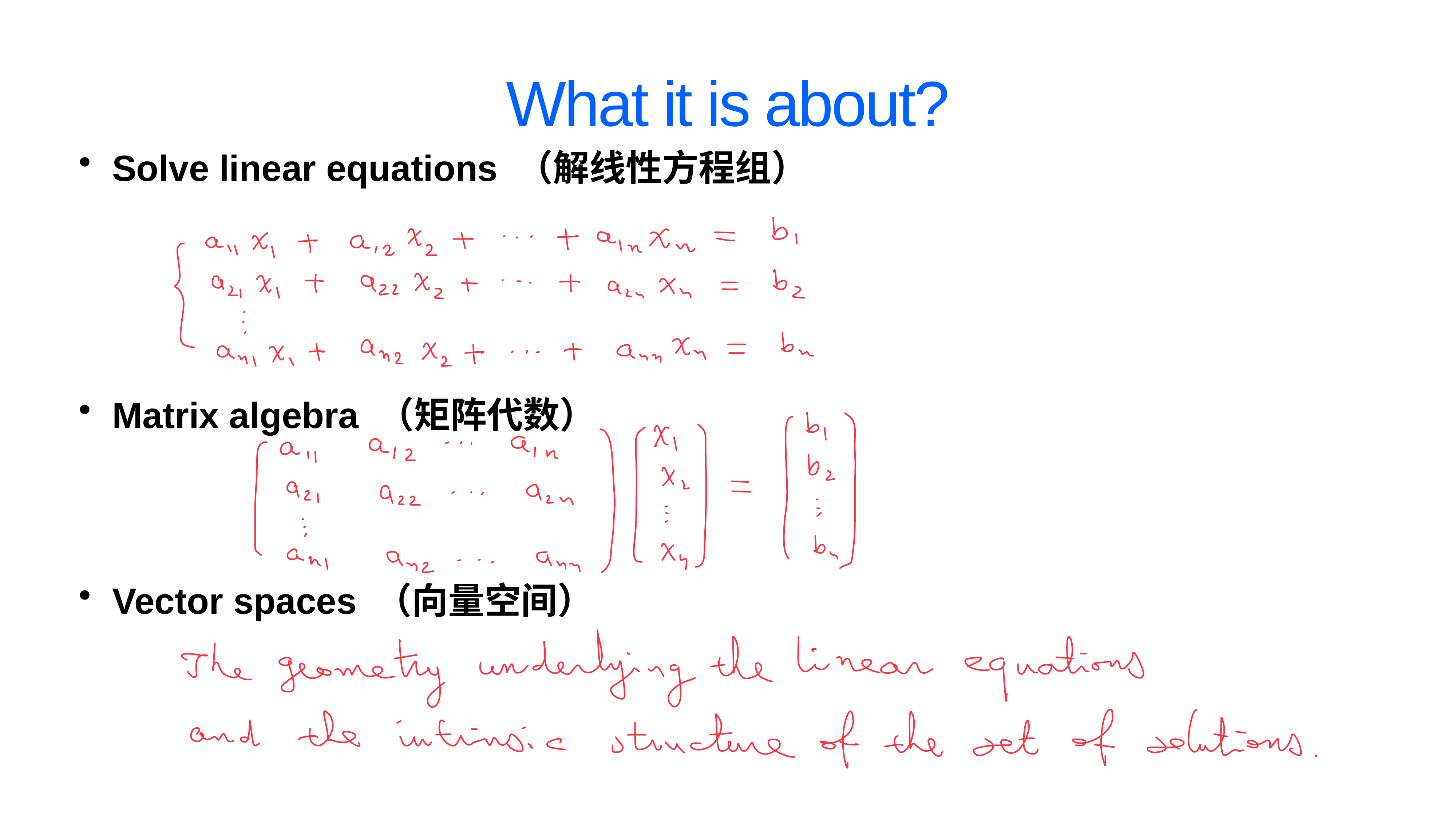

# What it is about?
Solve linear equations （解线性方程组）

Matrix algebra （矩阵代数）

Vector spaces （向量空间）